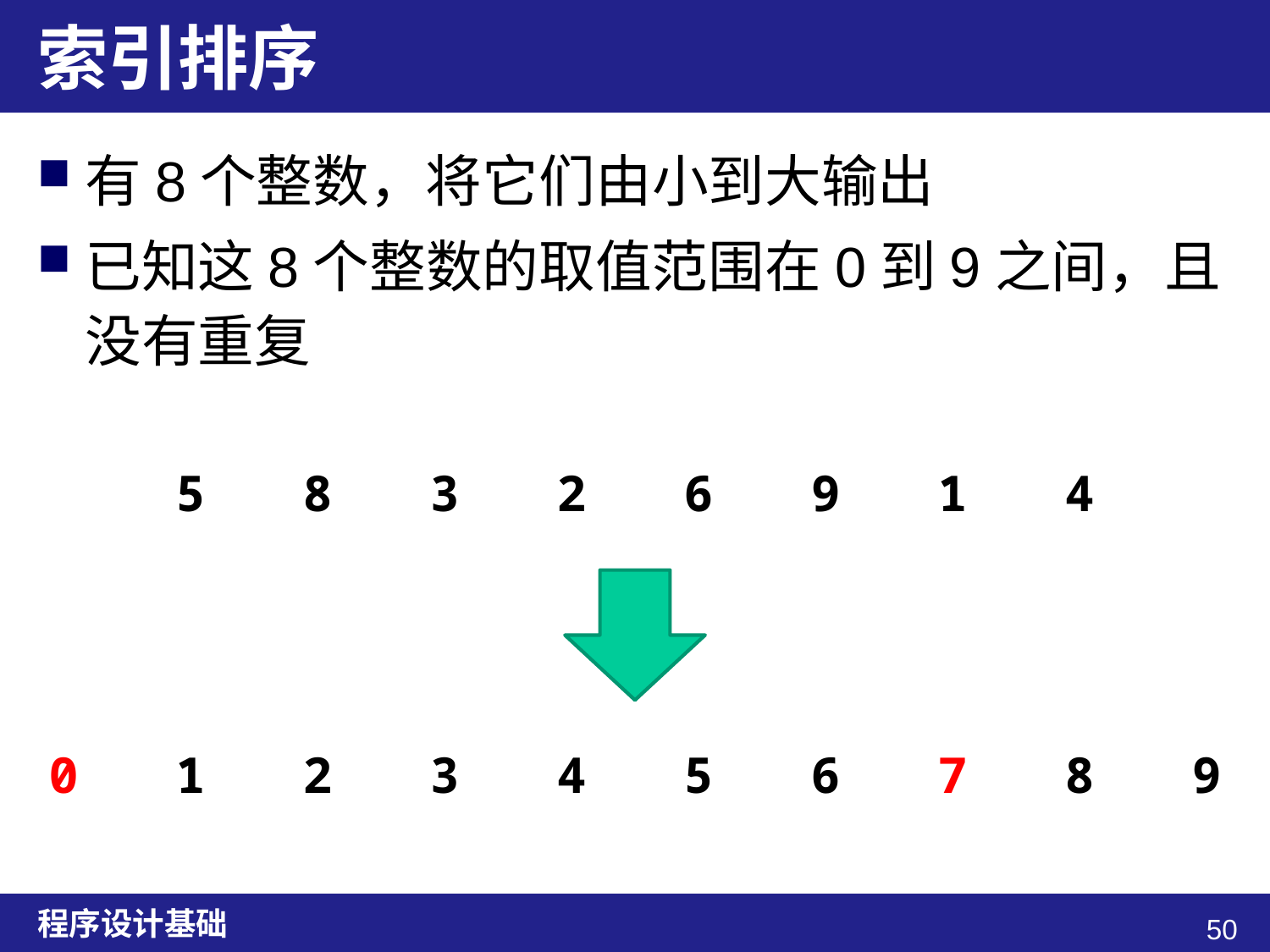

# 索引排序
有8个整数，将它们由小到大输出
已知这8个整数的取值范围在0到9之间，且没有重复
5	8	3	2	6	9	1	4

0	1	2	3	4	5	6	7	8	9